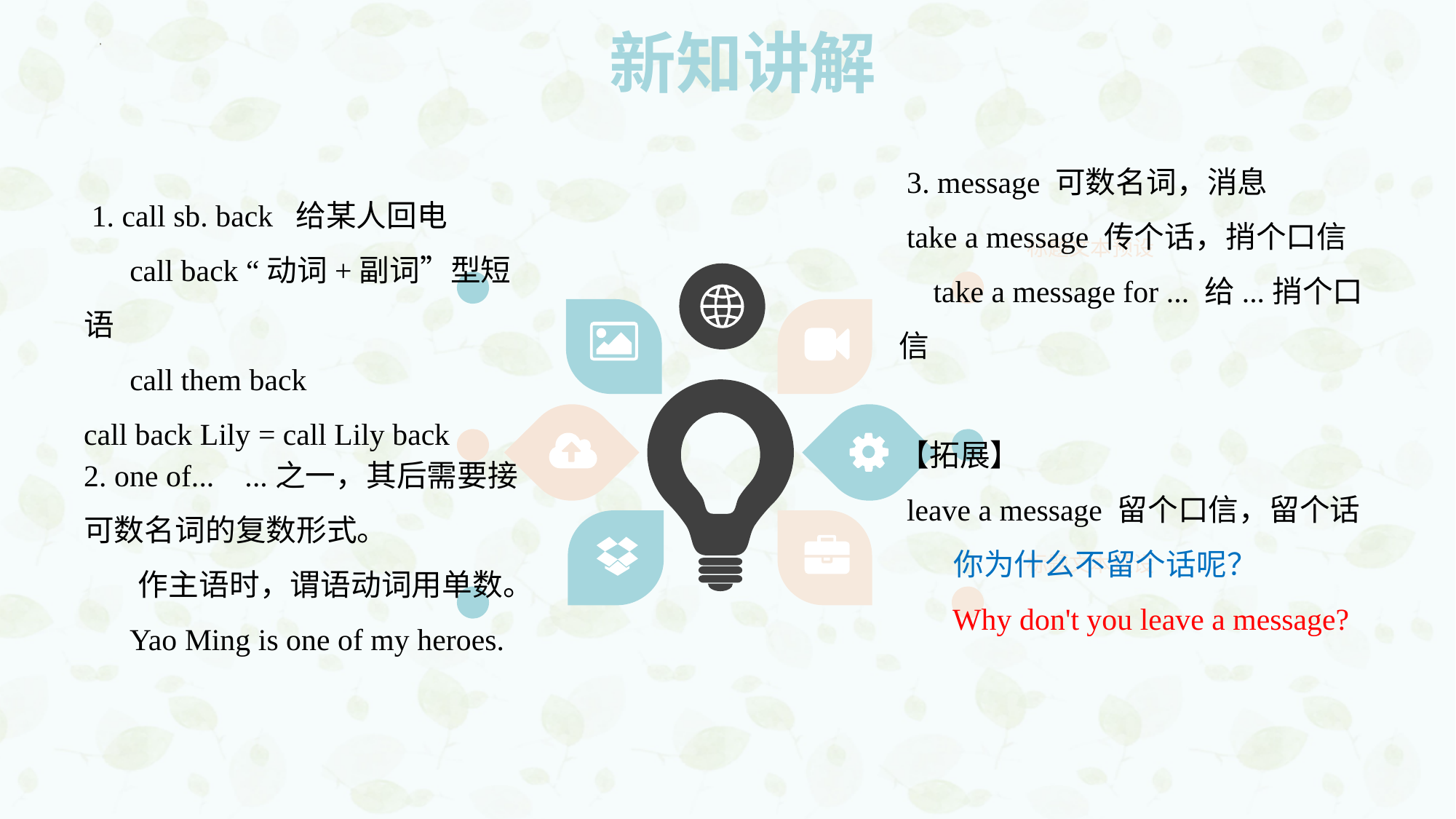

新知讲解
 3. message 可数名词，消息
 take a message 传个话，捎个口信        take a message for ... 给...捎个口信

【拓展】
 leave a message 留个口信，留个话
       你为什么不留个话呢？
       Why don't you leave a message?
 1. call sb. back  给某人回电
      call back “动词+副词”型短语
      call them back
call back Lily = call Lily back
标题文本预设

2. one of...    ...之一，其后需要接可数名词的复数形式。
       作主语时，谓语动词用单数。
      Yao Ming is one of my heroes.

标题文本预设